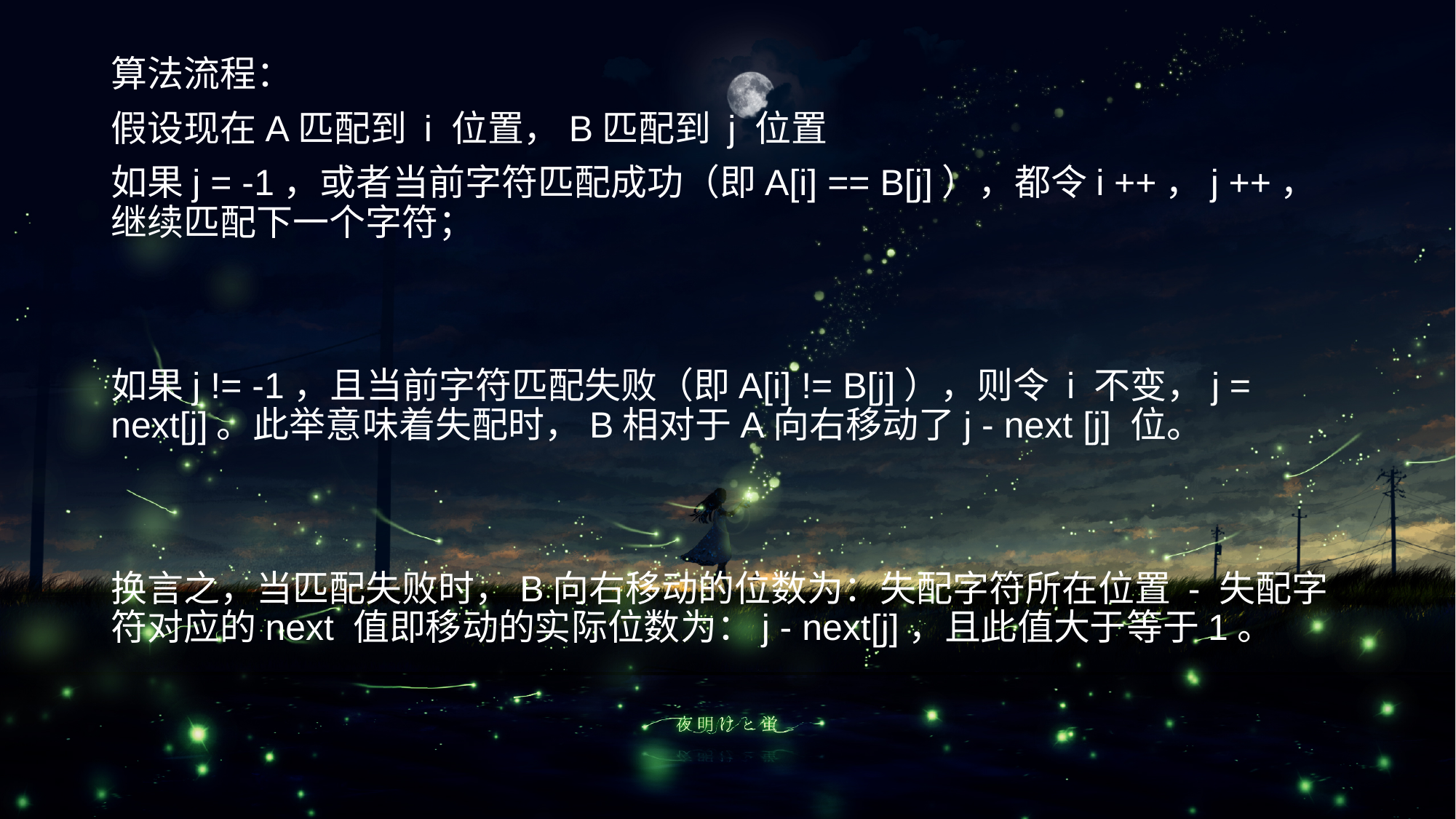

算法流程：
假设现在A匹配到 i 位置，B匹配到 j 位置
如果j = -1，或者当前字符匹配成功（即A[i] == B[j]），都令i ++，j ++，继续匹配下一个字符；

如果j != -1，且当前字符匹配失败（即A[i] != B[j]），则令 i 不变，j = next[j]。此举意味着失配时，B相对于A向右移动了j - next [j] 位。

换言之，当匹配失败时，B向右移动的位数为：失配字符所在位置 - 失配字符对应的next 值即移动的实际位数为：j - next[j]，且此值大于等于1。